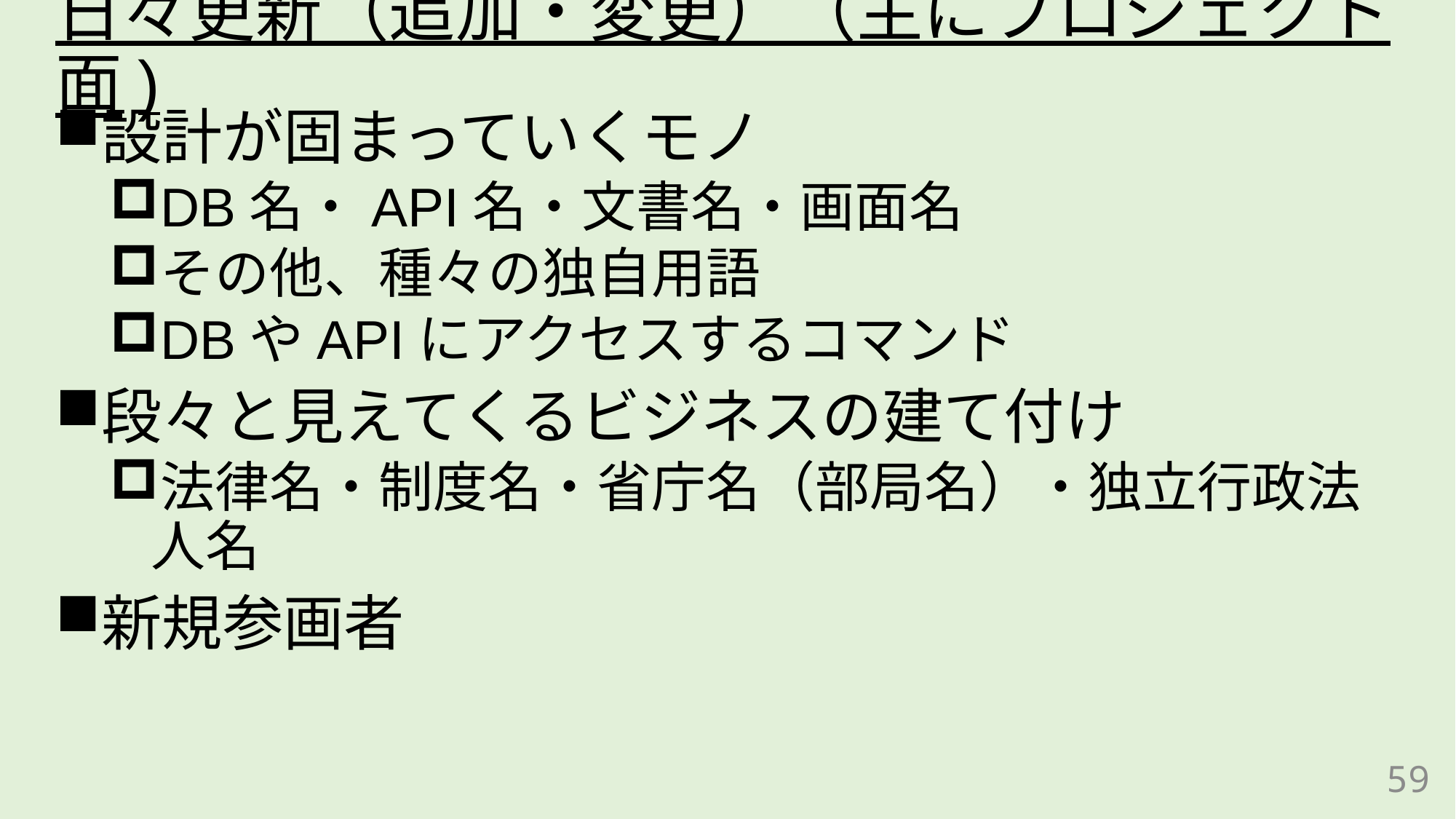

# 日々更新（追加・変更）（主にプロジェクト面)
設計が固まっていくモノ
DB名・API名・文書名・画面名
その他、種々の独自用語
DBやAPIにアクセスするコマンド
段々と見えてくるビジネスの建て付け
法律名・制度名・省庁名（部局名）・独立行政法人名
新規参画者
59